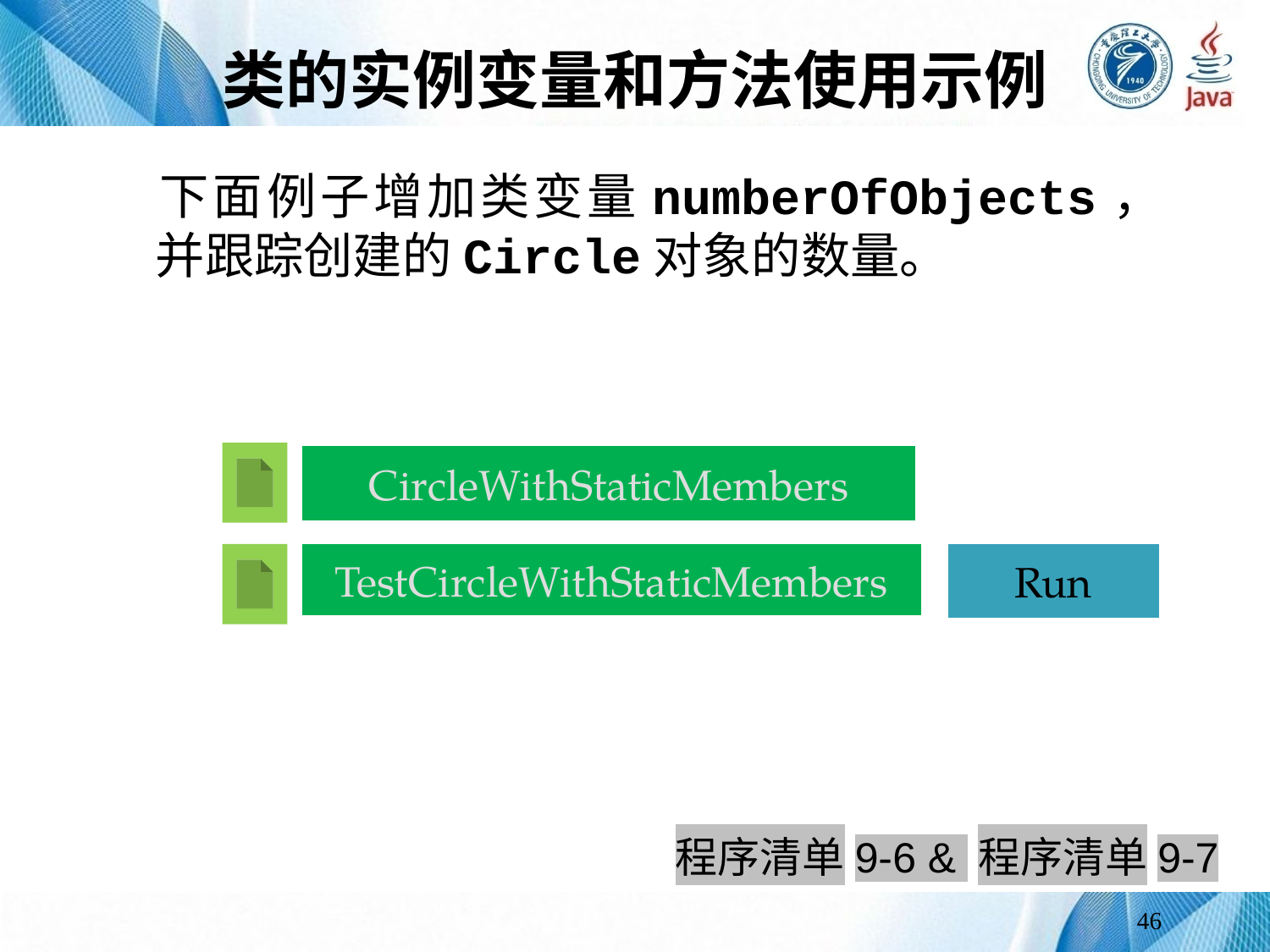

# 类的实例变量和方法使用示例
	下面例子增加类变量numberOfObjects，并跟踪创建的Circle对象的数量。

CircleWithStaticMembers

TestCircleWithStaticMembers
Run
程序清单9-6 & 程序清单9-7
46